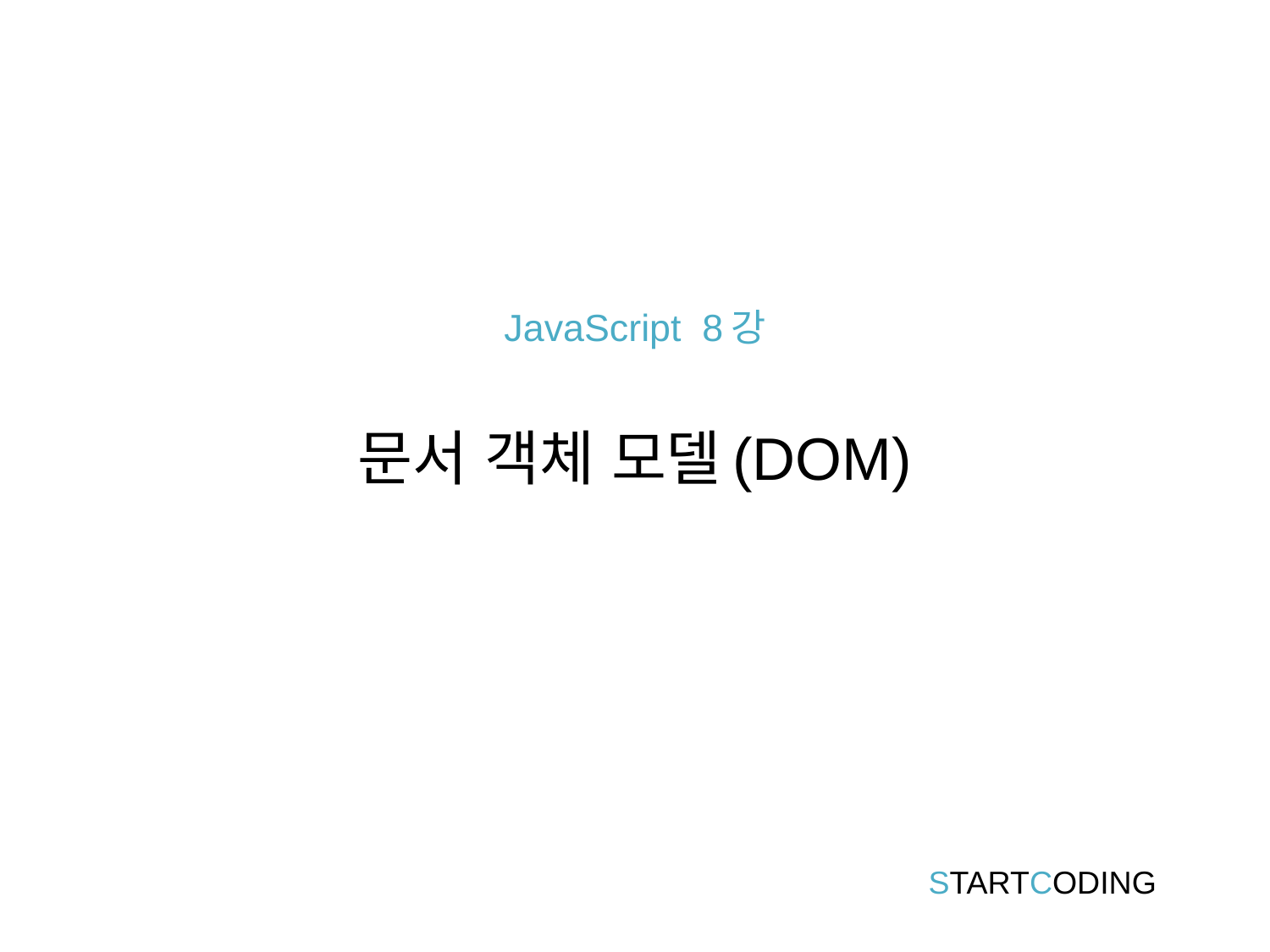

# JavaScript  8강 문서 객체 모델(DOM)
STARTCODING